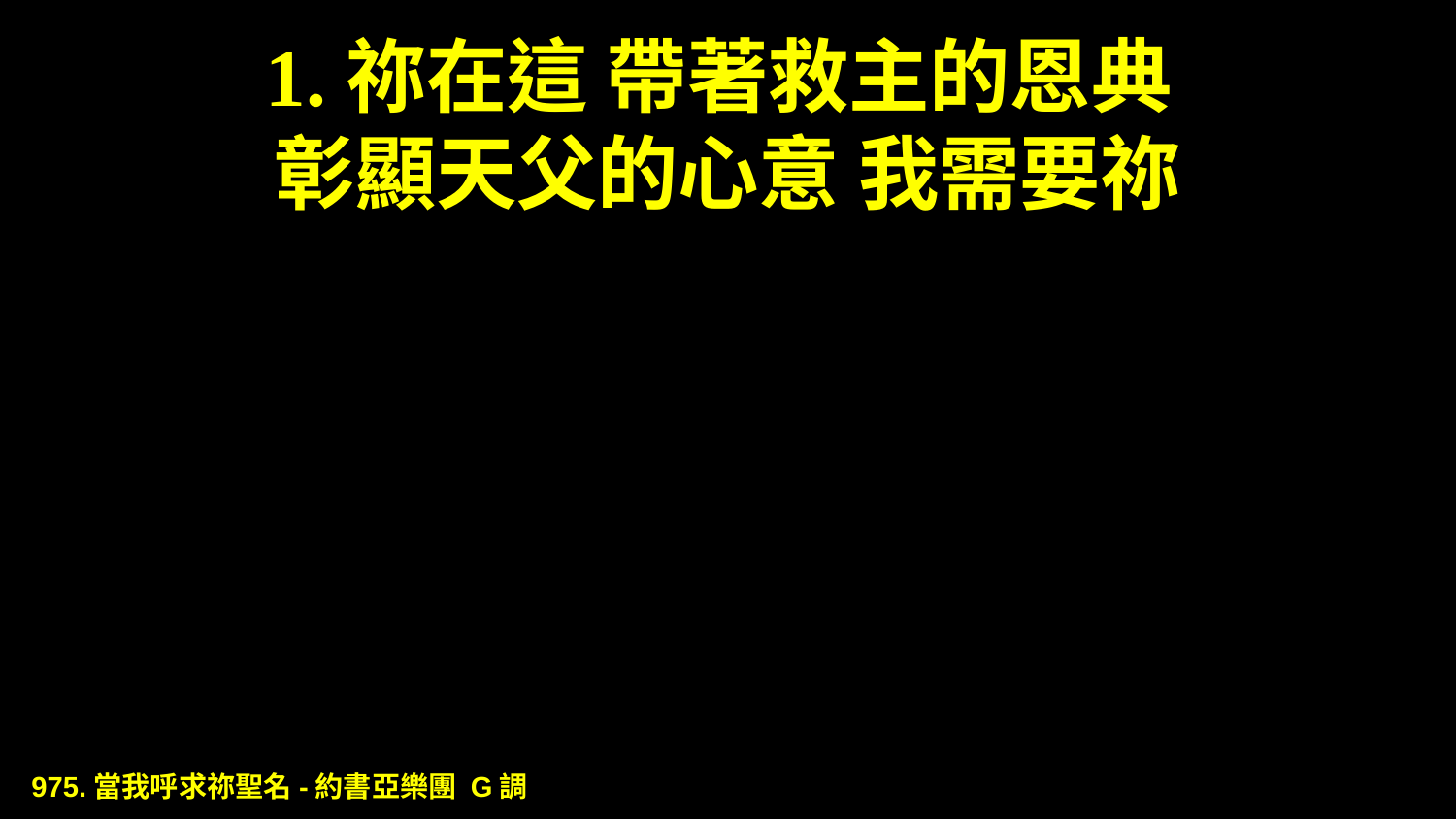

# 1.祢在這 帶著救主的恩典 彰顯天父的心意 我需要祢
975.當我呼求祢聖名-約書亞樂團 G調